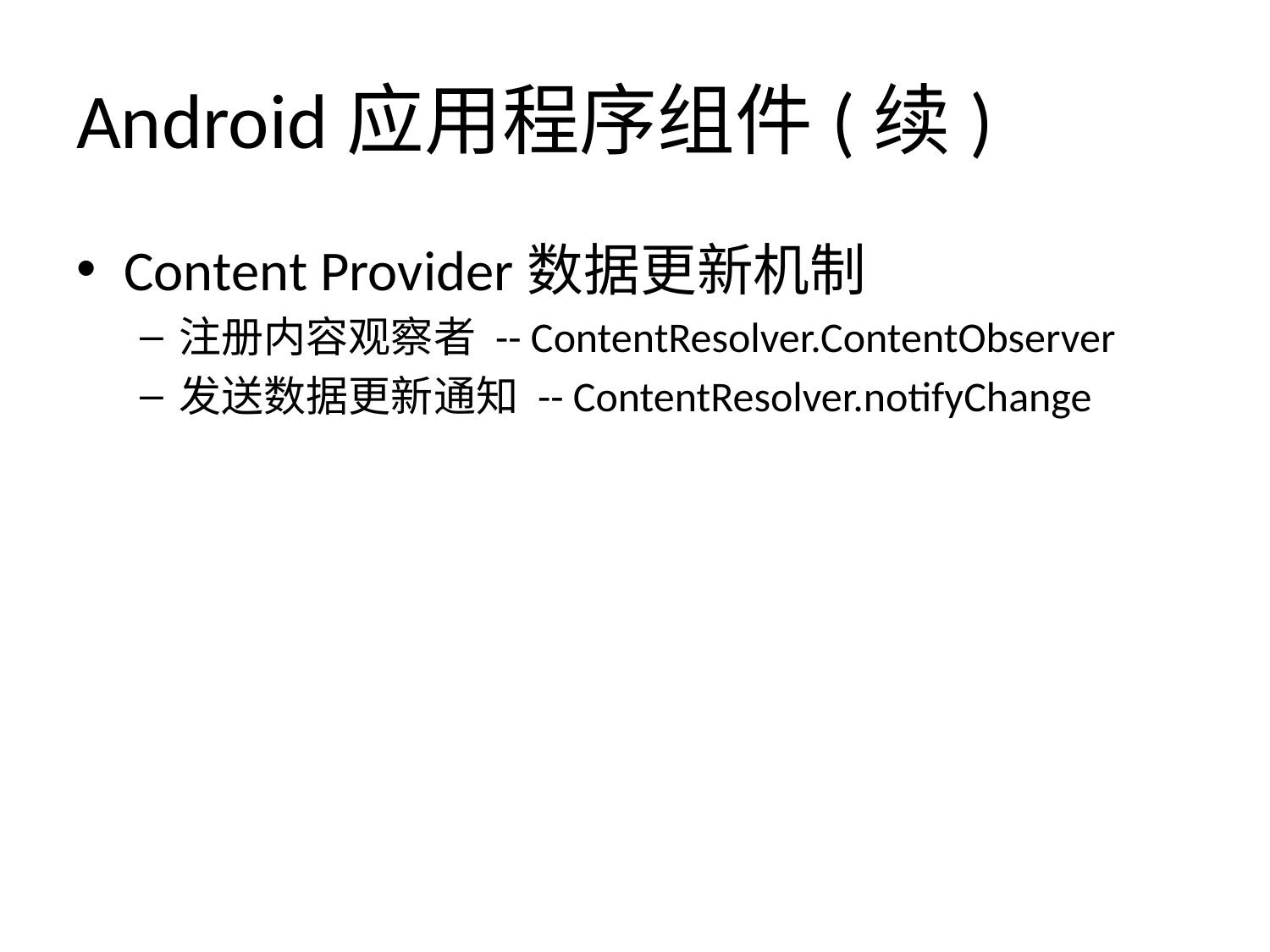

# Android应用程序组件(续)
Content Provider数据更新机制
注册内容观察者 -- ContentResolver.ContentObserver
发送数据更新通知 -- ContentResolver.notifyChange